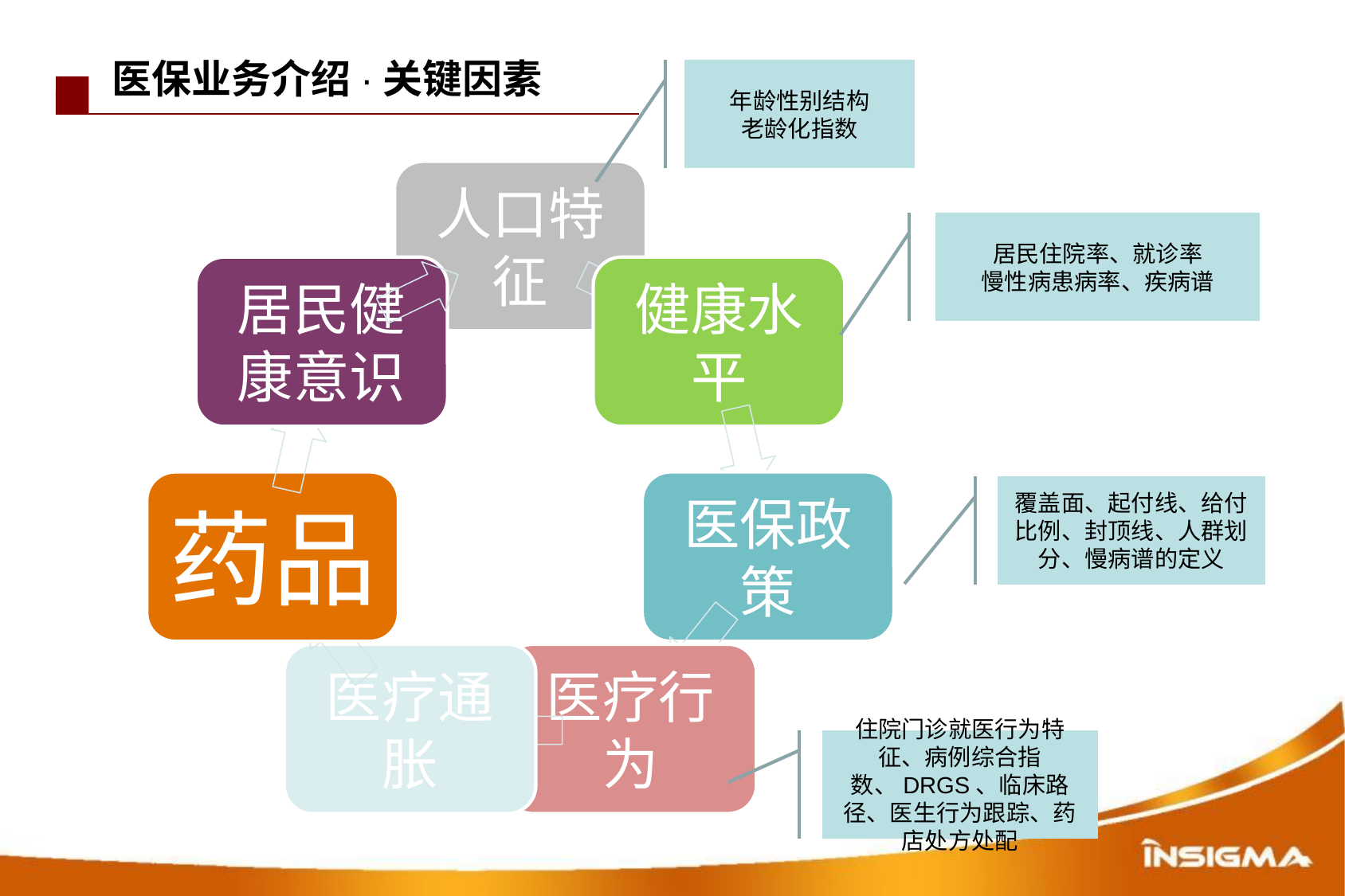

医保业务介绍·关键因素

年龄性别结构
老龄化指数

人口特征
药品
居民健康意识
健康水平
医保政策
居民住院率、就诊率
慢性病患病率、疾病谱
覆盖面、起付线、给付比例、封顶线、人群划分、慢病谱的定义
住院门诊就医行为特征、病例综合指数、DRGS、临床路径、医生行为跟踪、药店处方处配